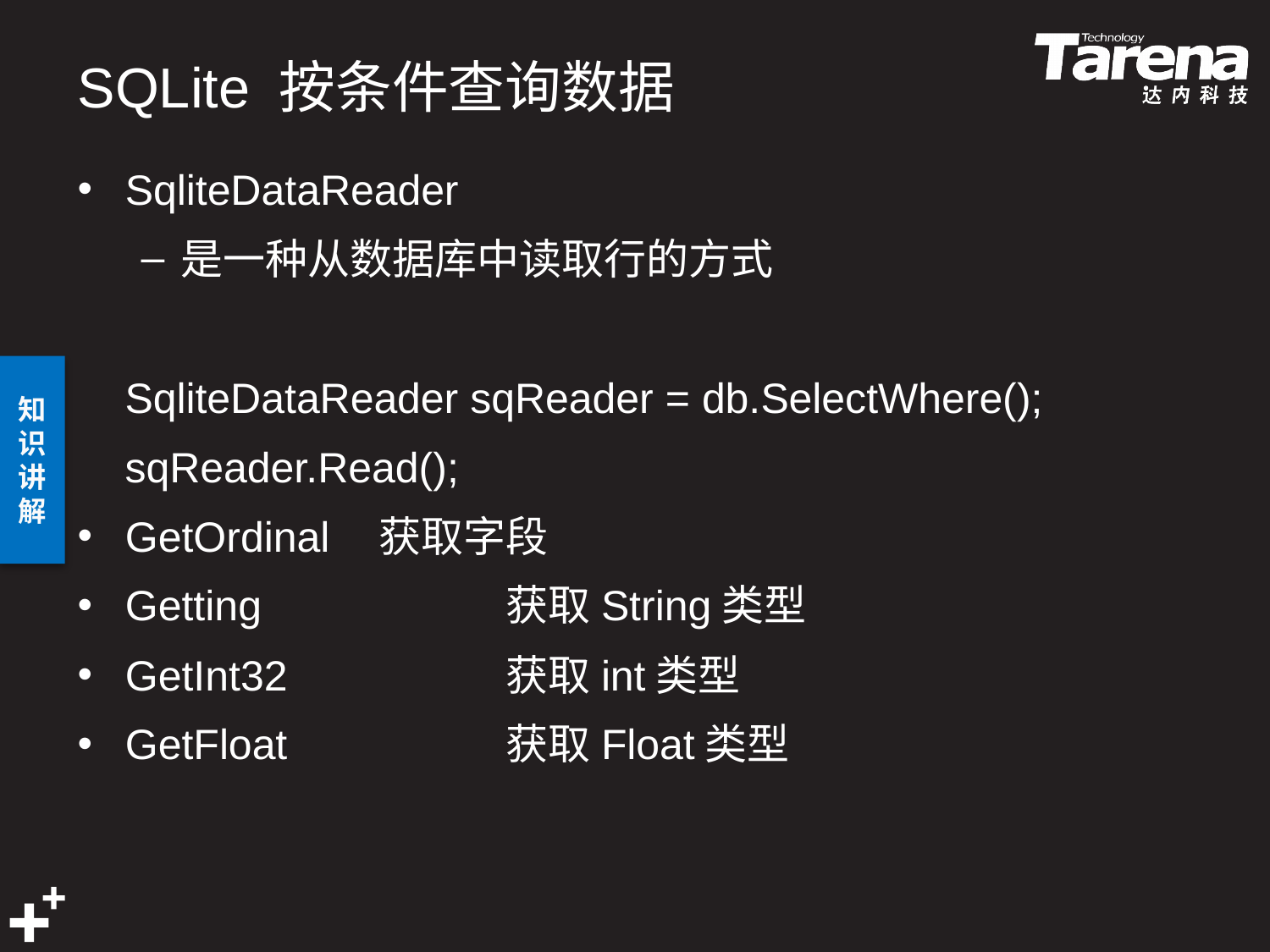

# SQLite 按条件查询数据
SqliteDataReader
是一种从数据库中读取行的方式

    SqliteDataReader sqReader = db.SelectWhere();
    sqReader.Read();
GetOrdinal	获取字段
Getting		获取String类型
GetInt32		获取int类型
GetFloat		获取Float类型